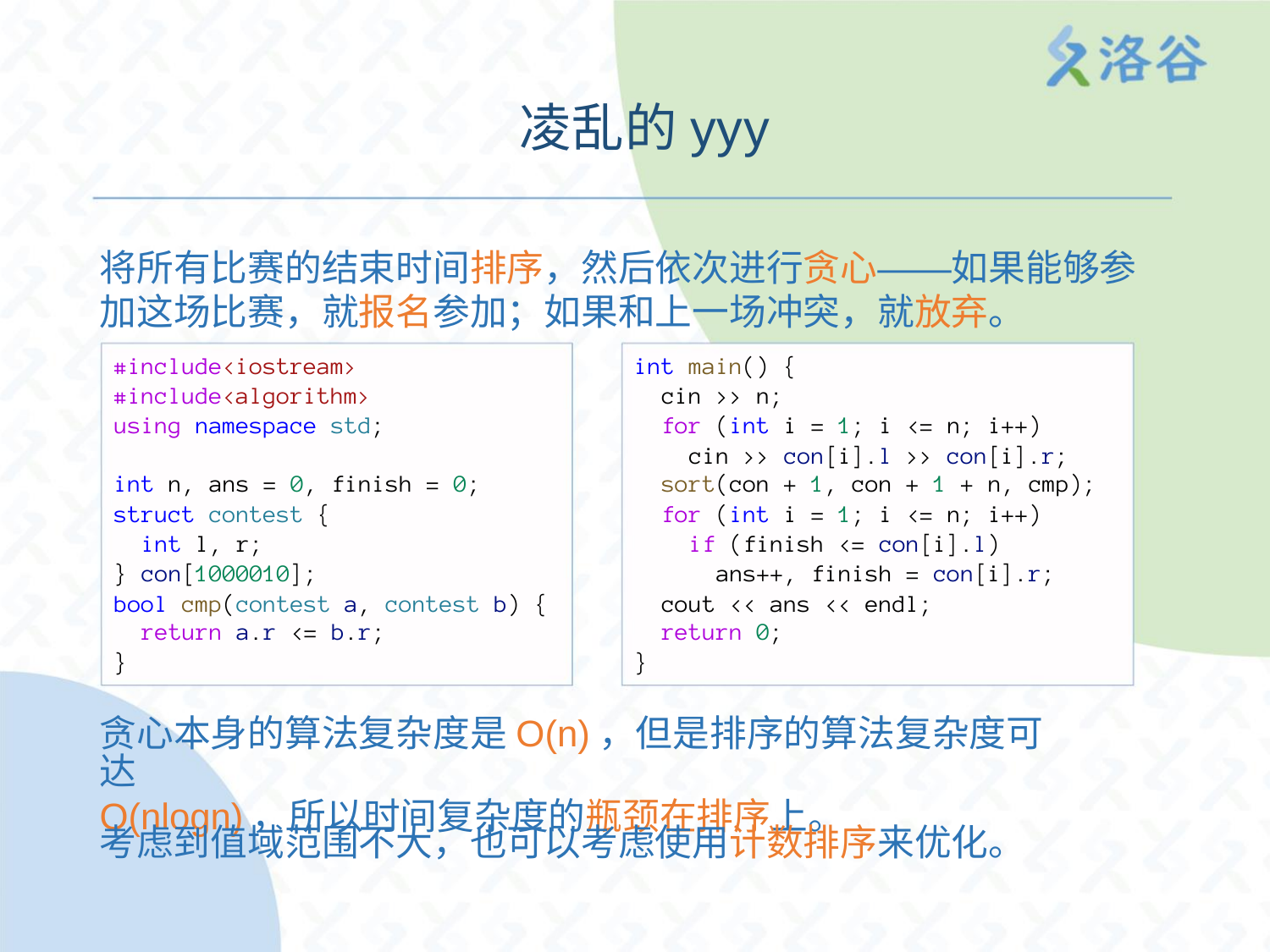

凌乱的yyy
将所有比赛的结束时间排序，然后依次进行贪心——如果能够参
加这场比赛，就报名参加；如果和上一场冲突，就放弃。
#include<iostream>
#include<algorithm>
using namespace std;
int main() {
cin >> n;
for (int i = 1; i <= n; i++)
cin >> con[i].l >> con[i].r;
sort(con + 1, con + 1 + n, cmp);
for (int i = 1; i <= n; i++)
if (finish <= con[i].l)
ans++, finish = con[i].r;
cout << ans << endl;
return 0;
int n, ans = 0, finish = 0;
struct contest {
int l, r;
} con[1000010];
bool cmp(contest a, contest b) {
return a.r <= b.r;
}
}
贪心本身的算法复杂度是O(n)，但是排序的算法复杂度可达
O(nlogn)，所以时间复杂度的瓶颈在排序上。
考虑到值域范围不大，也可以考虑使用计数排序来优化。